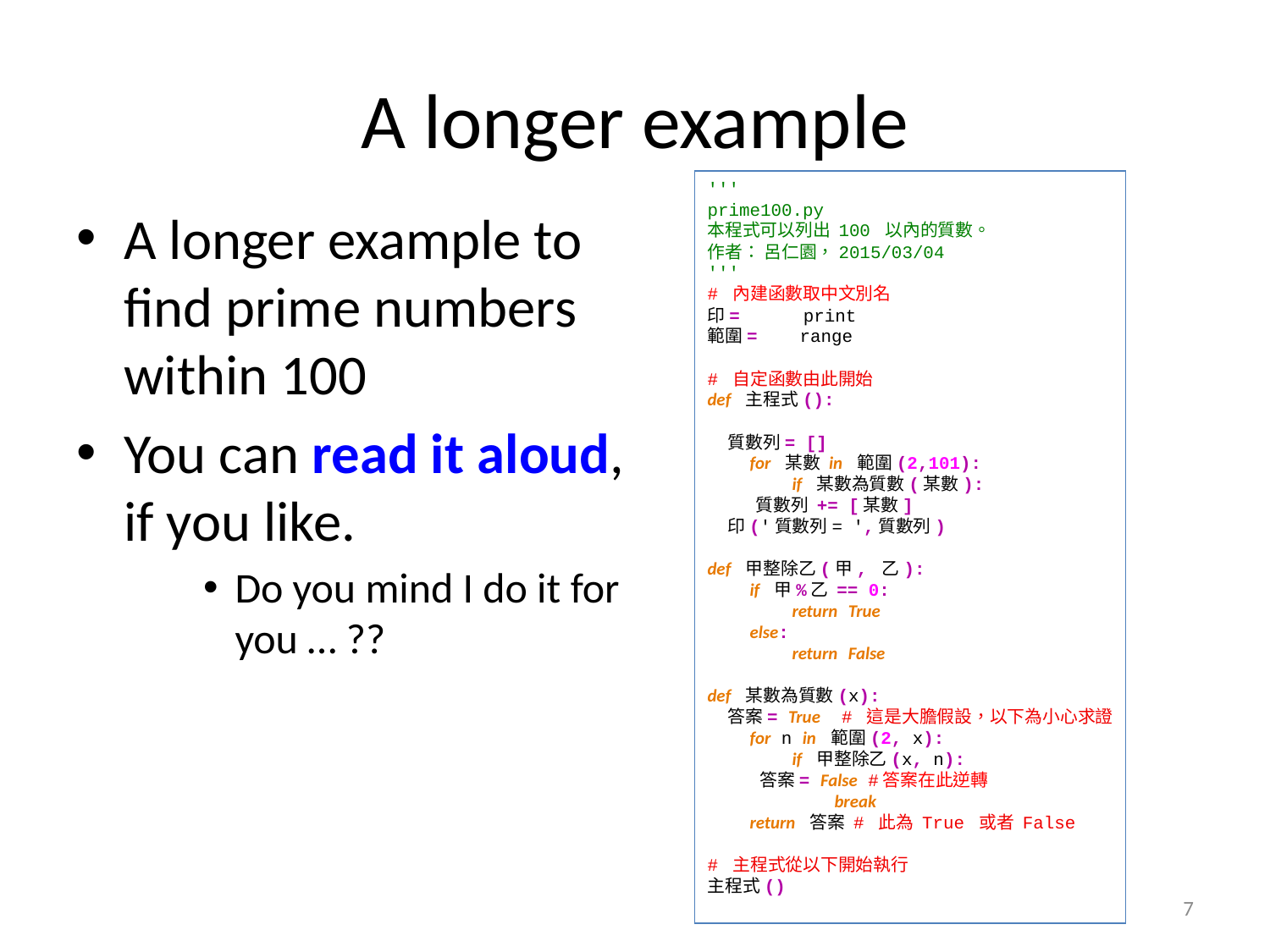

# A longer example
'''
prime100.py
本程式可以列出 100 以內的質數。
作者： 呂仁園，2015/03/04
'''
# 內建函數取中文別名
印=      print
範圍=    range

# 自定函數由此開始
def 主程式():

    質數列= []
    for 某數 in 範圍(2,101):
        if 某數為質數(某數):
           質數列 += [某數]
    印('質數列= ',質數列)

def 甲整除乙(甲, 乙):
    if 甲%乙 == 0:
        return True
    else:
        return False

def 某數為質數(x):
    答案= True  # 這是大膽假設，以下為小心求證
    for n in 範圍(2, x):
        if 甲整除乙(x, n):
            答案= False #答案在此逆轉
            break
    return 答案 # 此為 True 或者 False

# 主程式從以下開始執行
主程式()

A longer example to find prime numbers within 100
You can read it aloud, if you like.
Do you mind I do it for you … ??
7